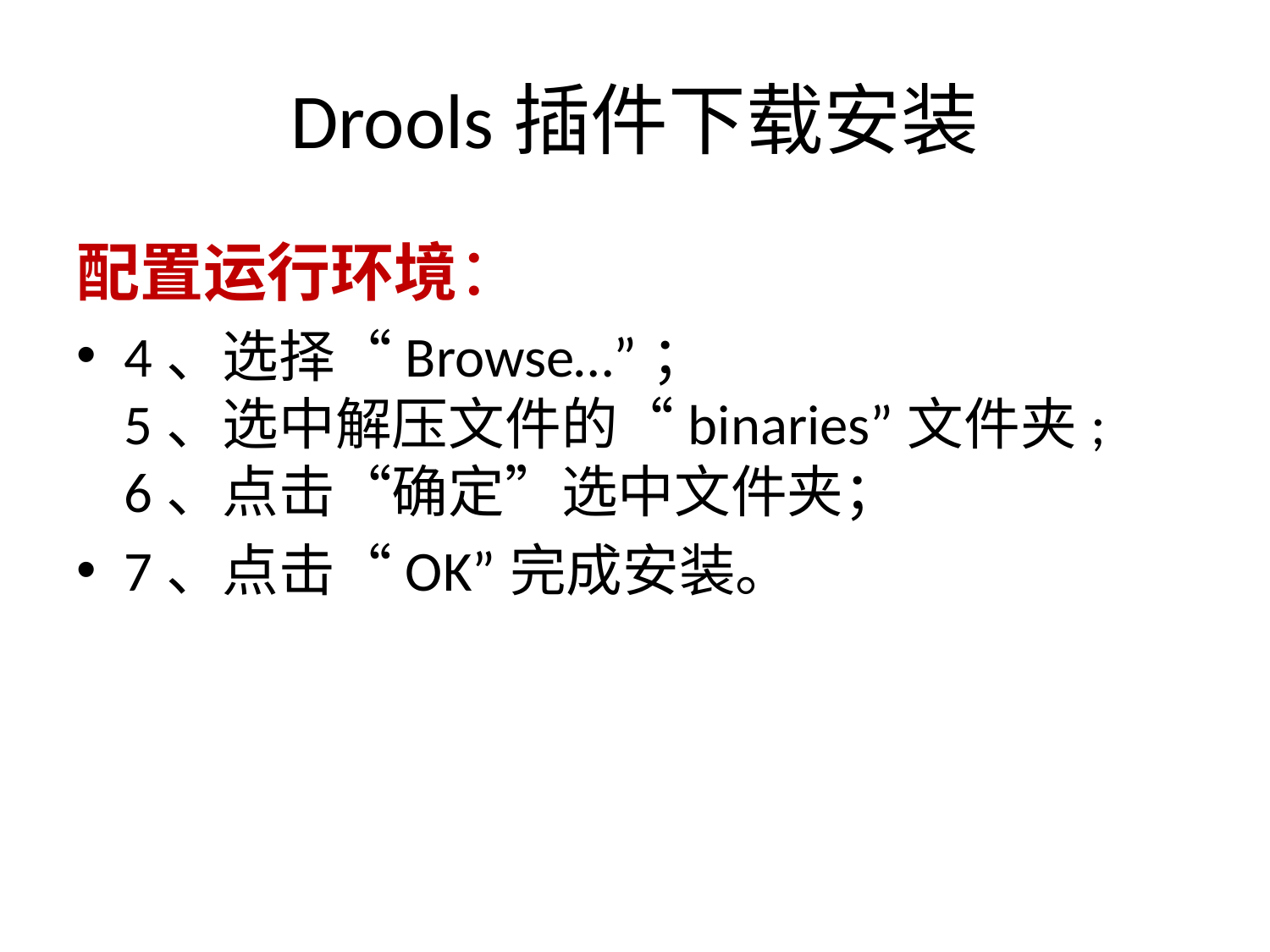

# Drools插件下载安装
配置运行环境：
4、选择“Browse…”； 
5、选中解压文件的“binaries”文件夹; 
6、点击“确定”选中文件夹；
7、点击“OK”完成安装。